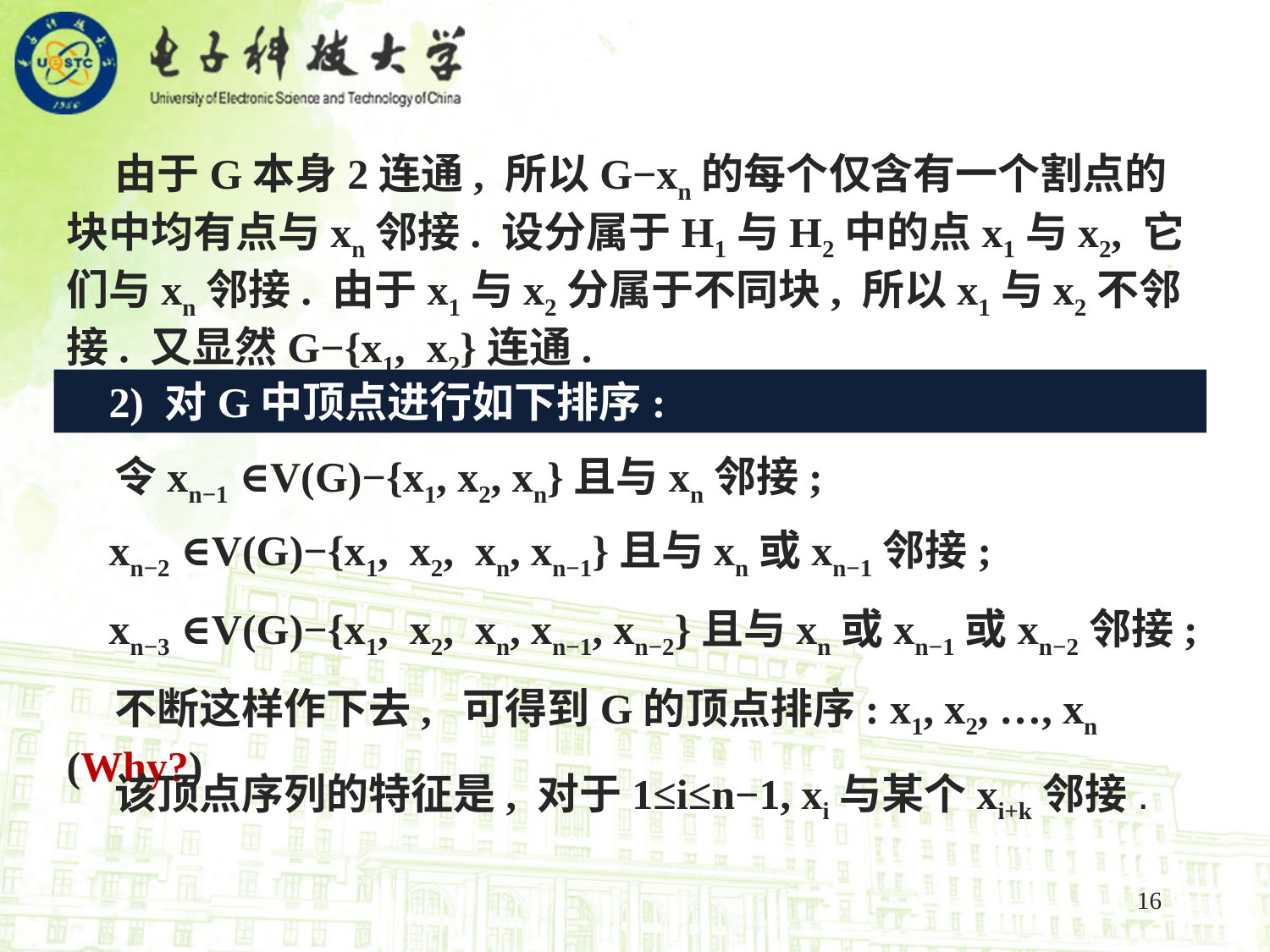

由于G本身2连通, 所以G−xn的每个仅含有一个割点的块中均有点与xn邻接. 设分属于H1与H2中的点x1与x2, 它们与xn邻接. 由于x1与x2分属于不同块, 所以x1与x2不邻接. 又显然G−{x1,  x2}连通.
    2) 对G中顶点进行如下排序:
    令xn−1 ∈V(G)−{x1, x2, xn}且与xn邻接;
    xn−2 ∈V(G)−{x1,  x2,  xn, xn−1}且与xn或xn−1邻接;
    xn−3 ∈V(G)−{x1,  x2,  xn, xn−1, xn−2}且与xn或xn−1或xn−2邻接;
    不断这样作下去,  可得到G的顶点排序: x1, x2, …, xn (Why?)
    该顶点序列的特征是, 对于1≤i≤n−1, xi与某个xi+k邻接.
16